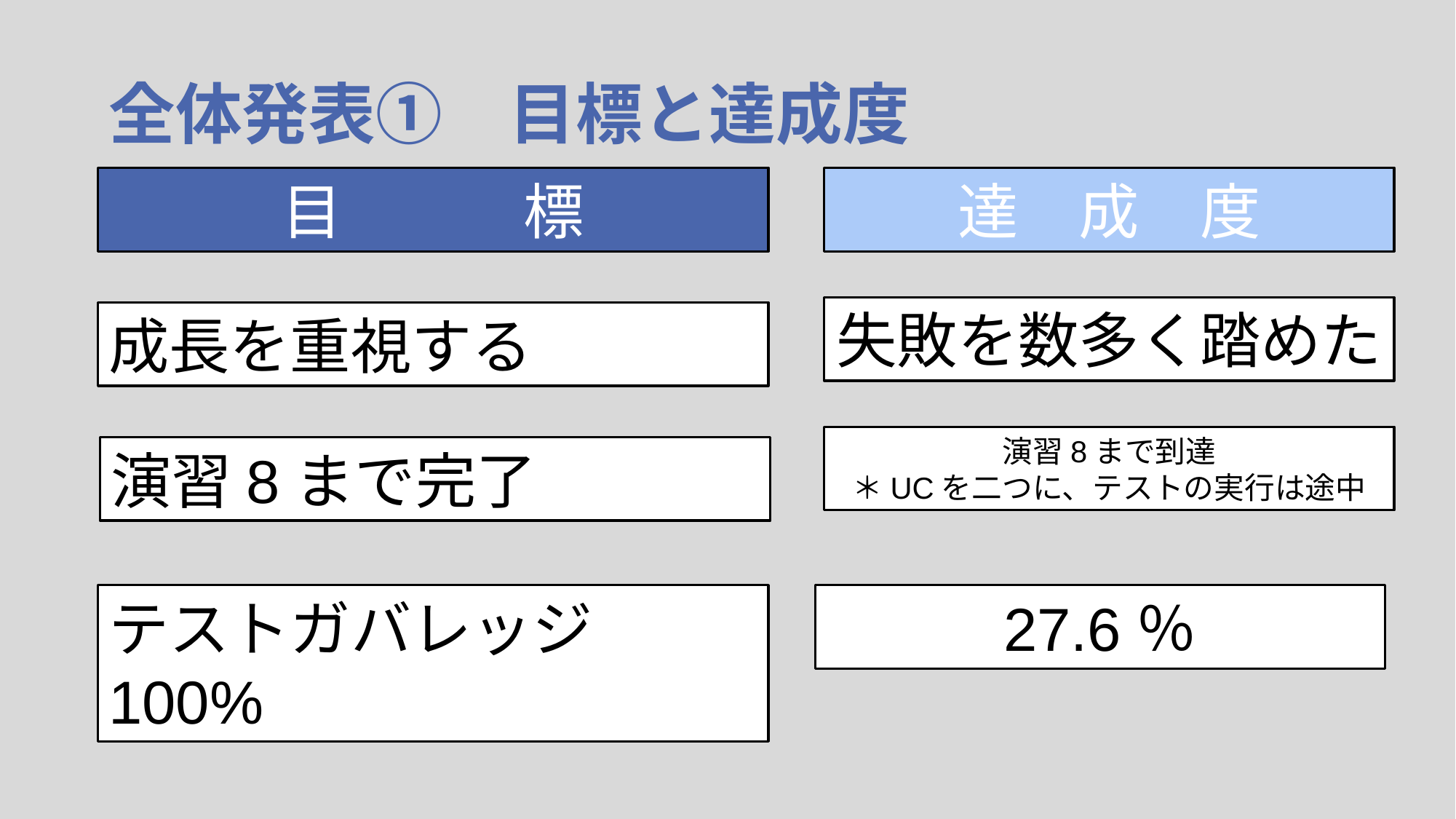

# 全体発表①　目標と達成度
目　　　標
達　成　度
失敗を数多く踏めた
成長を重視する
演習8まで到達
＊UCを二つに、テストの実行は途中
演習8まで完了
テストガバレッジ100%
27.6％